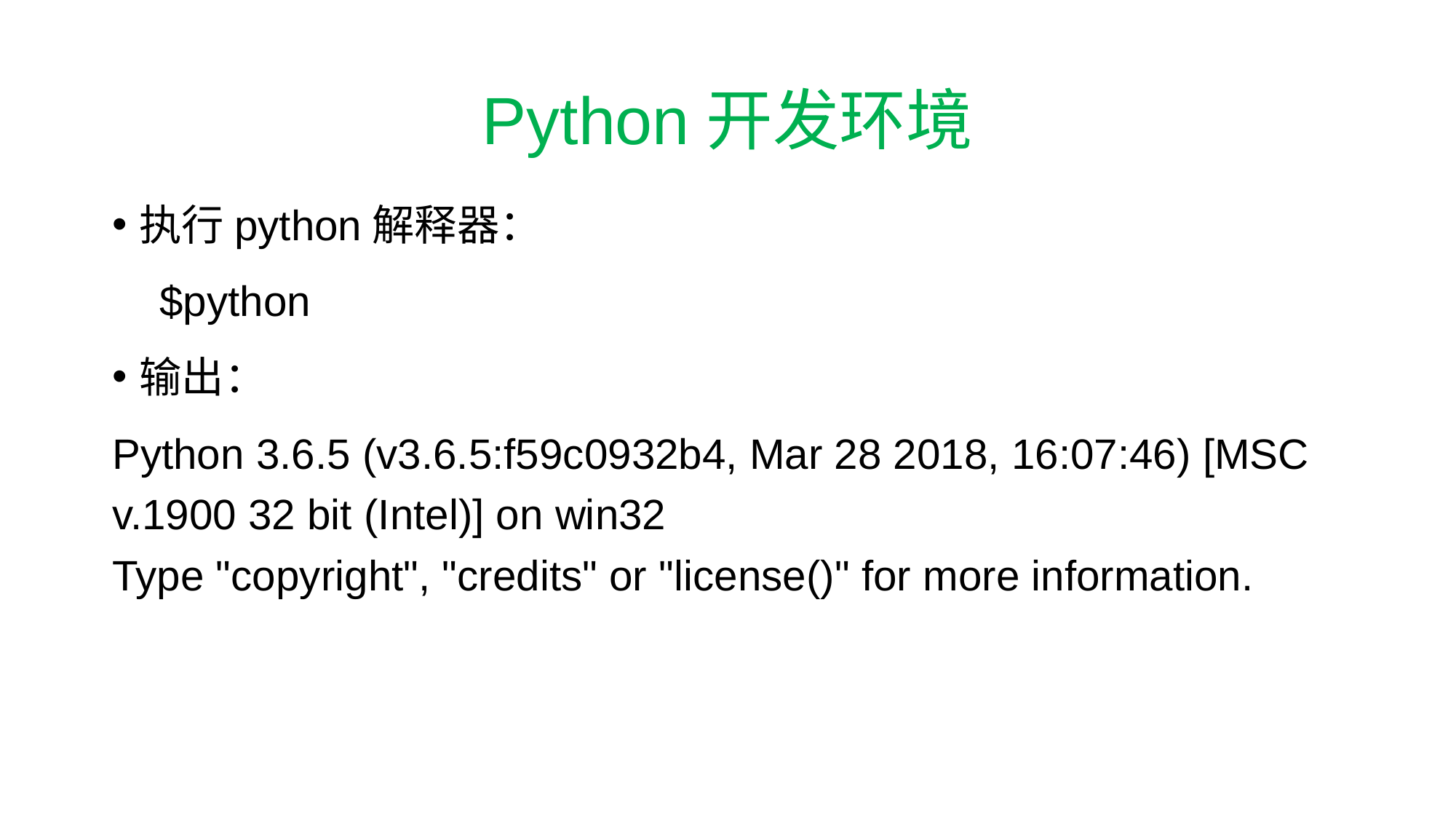

# Python开发环境
执行python解释器：
    $python
输出：
Python 3.6.5 (v3.6.5:f59c0932b4, Mar 28 2018, 16:07:46) [MSC v.1900 32 bit (Intel)] on win32
Type "copyright", "credits" or "license()" for more information.